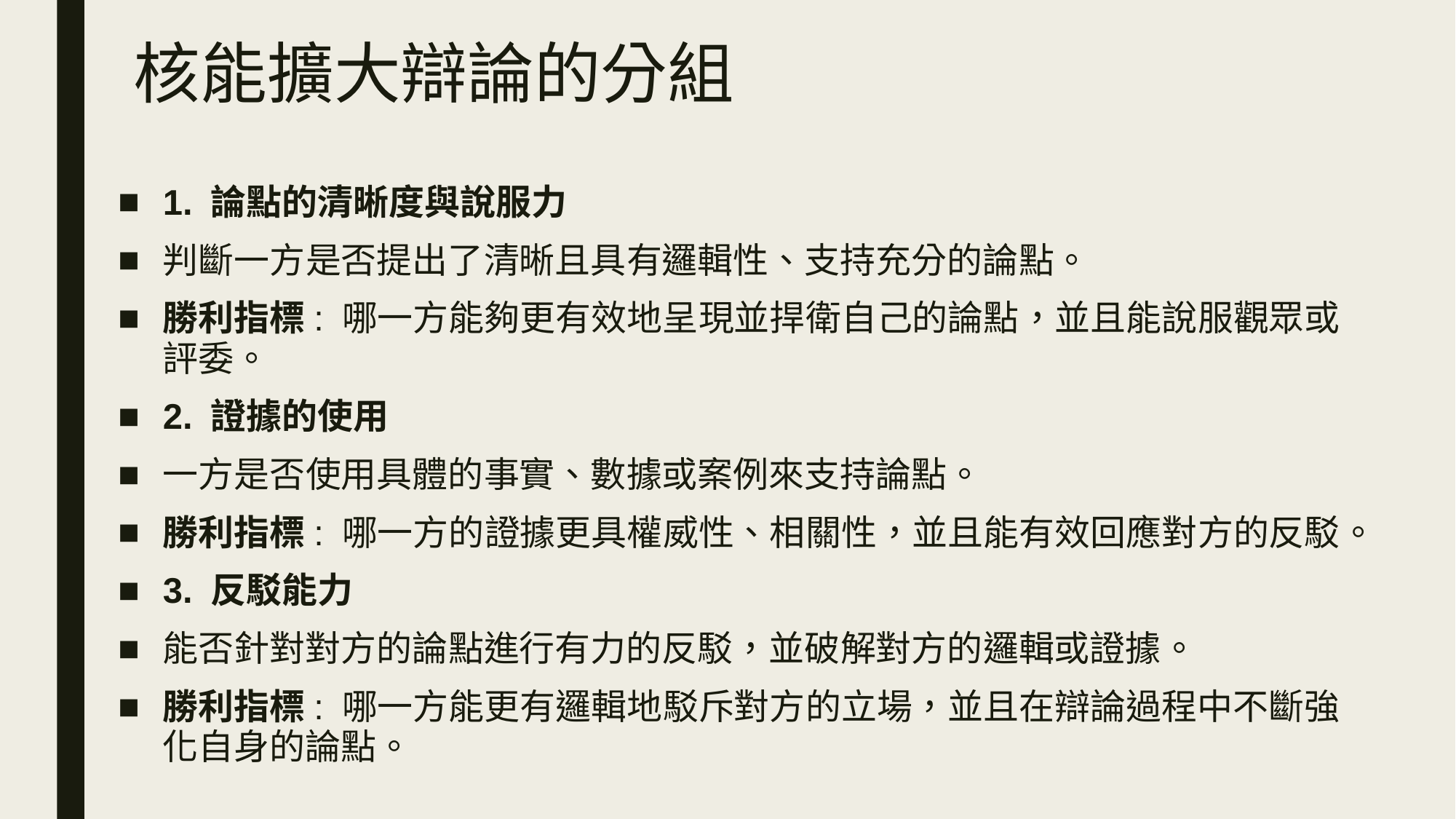

核能擴大辯論的分組

1. 論點的清晰度與說服力
判斷一方是否提出了清晰且具有邏輯性、支持充分的論點。
勝利指標: 哪一方能夠更有效地呈現並捍衛自己的論點，並且能說服觀眾或評委。
2. 證據的使用
一方是否使用具體的事實、數據或案例來支持論點。
勝利指標: 哪一方的證據更具權威性、相關性，並且能有效回應對方的反駁。
3. 反駁能力
能否針對對方的論點進行有力的反駁，並破解對方的邏輯或證據。
勝利指標: 哪一方能更有邏輯地駁斥對方的立場，並且在辯論過程中不斷強化自身的論點。